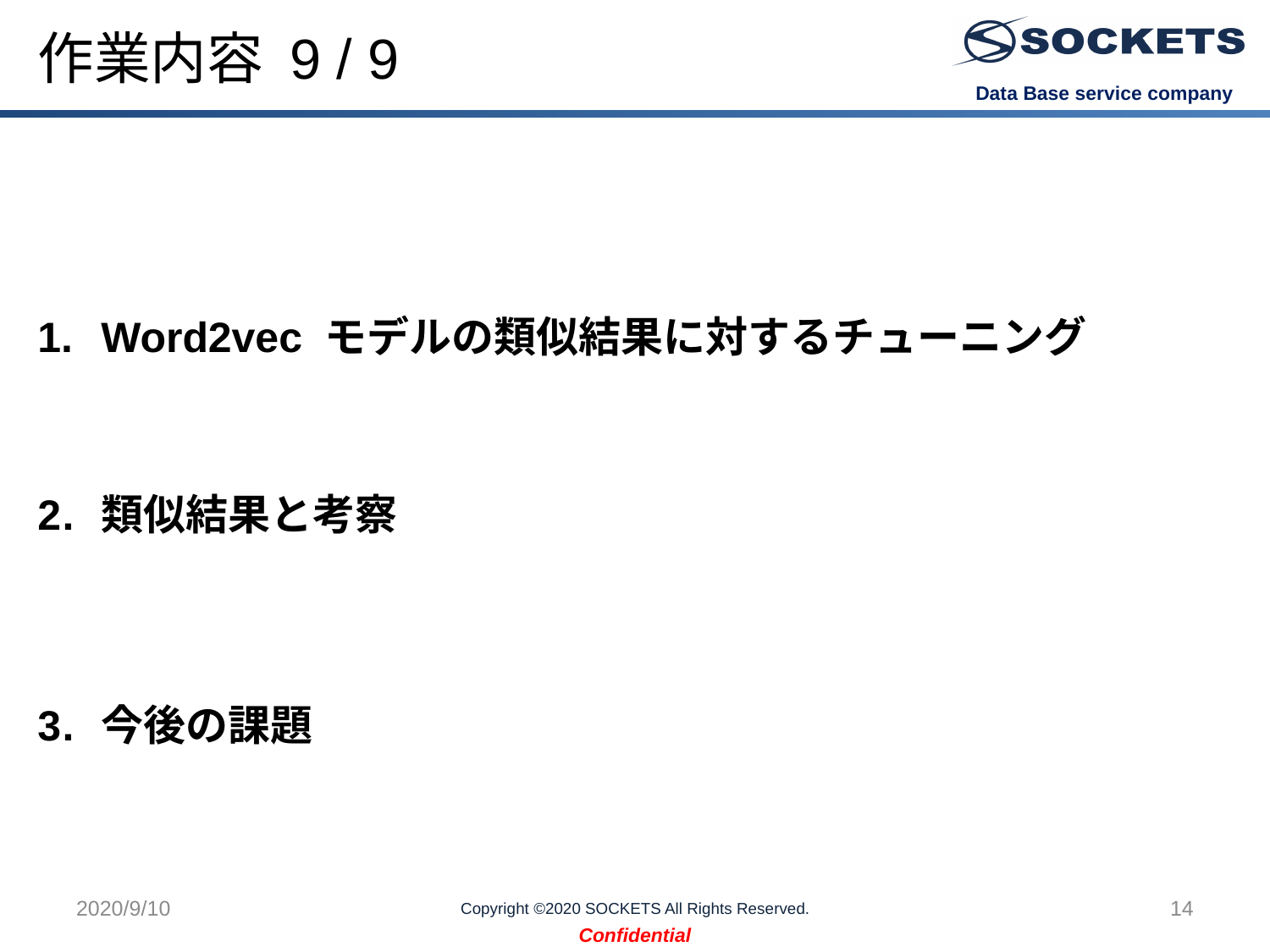

# 作業内容 9 / 9

Word2vec モデルの類似結果に対するチューニング

類似結果と考察

今後の課題
2020/9/10
Copyright ©2020 SOCKETS All Rights Reserved.
14